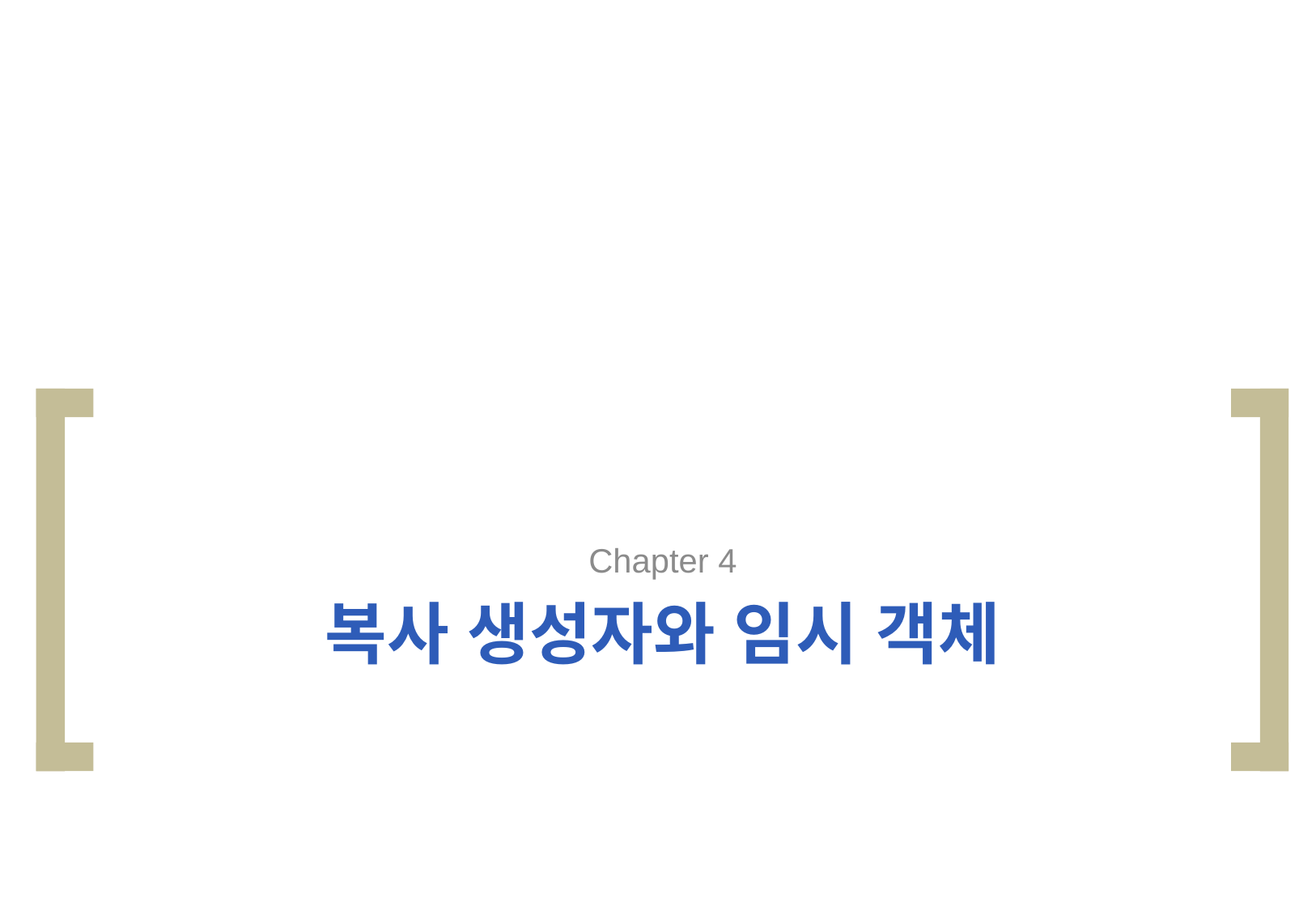

Chapter 4
# 복사 생성자와 임시 객체